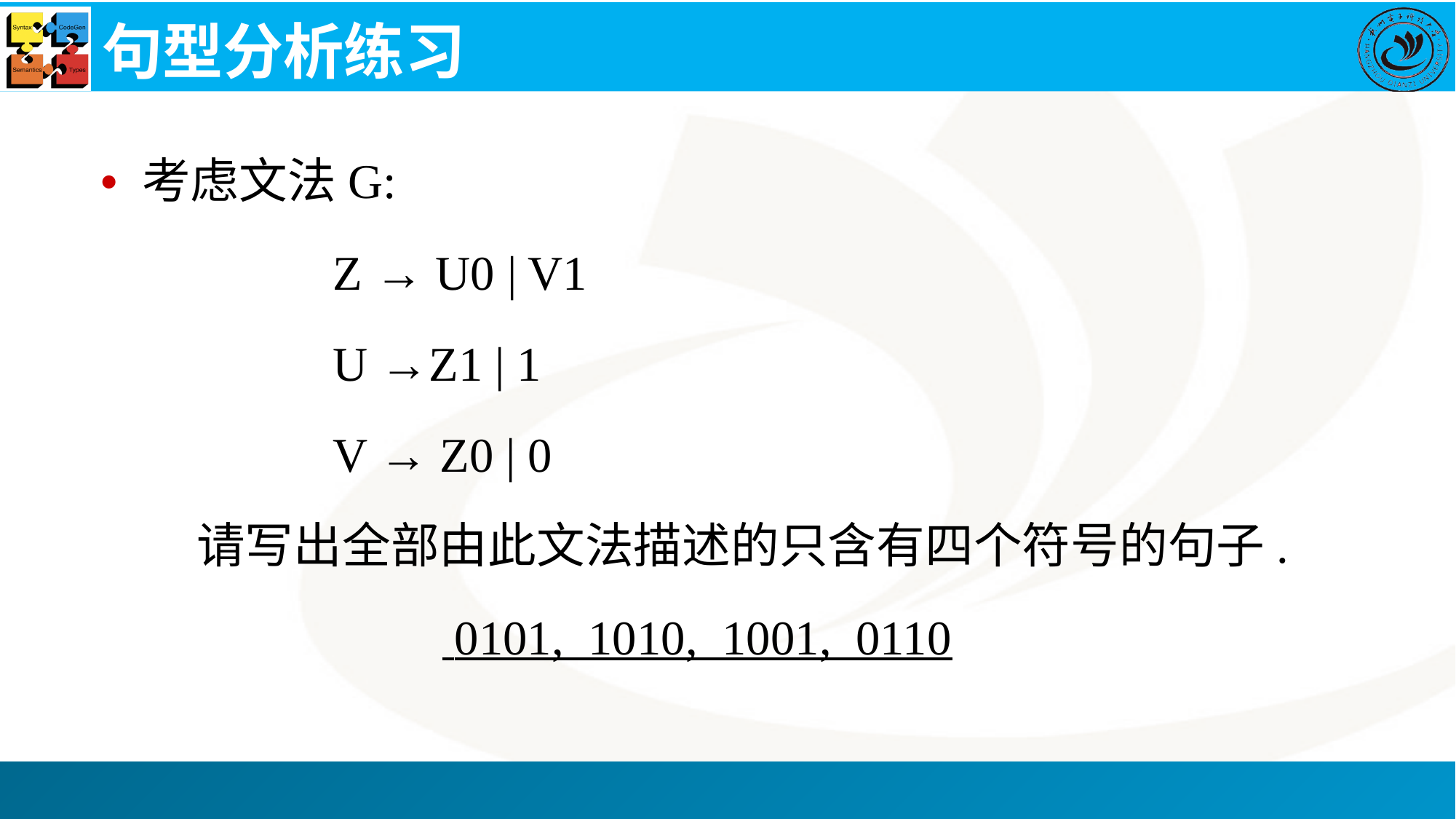

# 句型分析练习
考虑文法G:
		Z → U0 | V1
		U →Z1 | 1
		V → Z0 | 0
请写出全部由此文法描述的只含有四个符号的句子.
			 0101,  1010,  1001,  0110
92